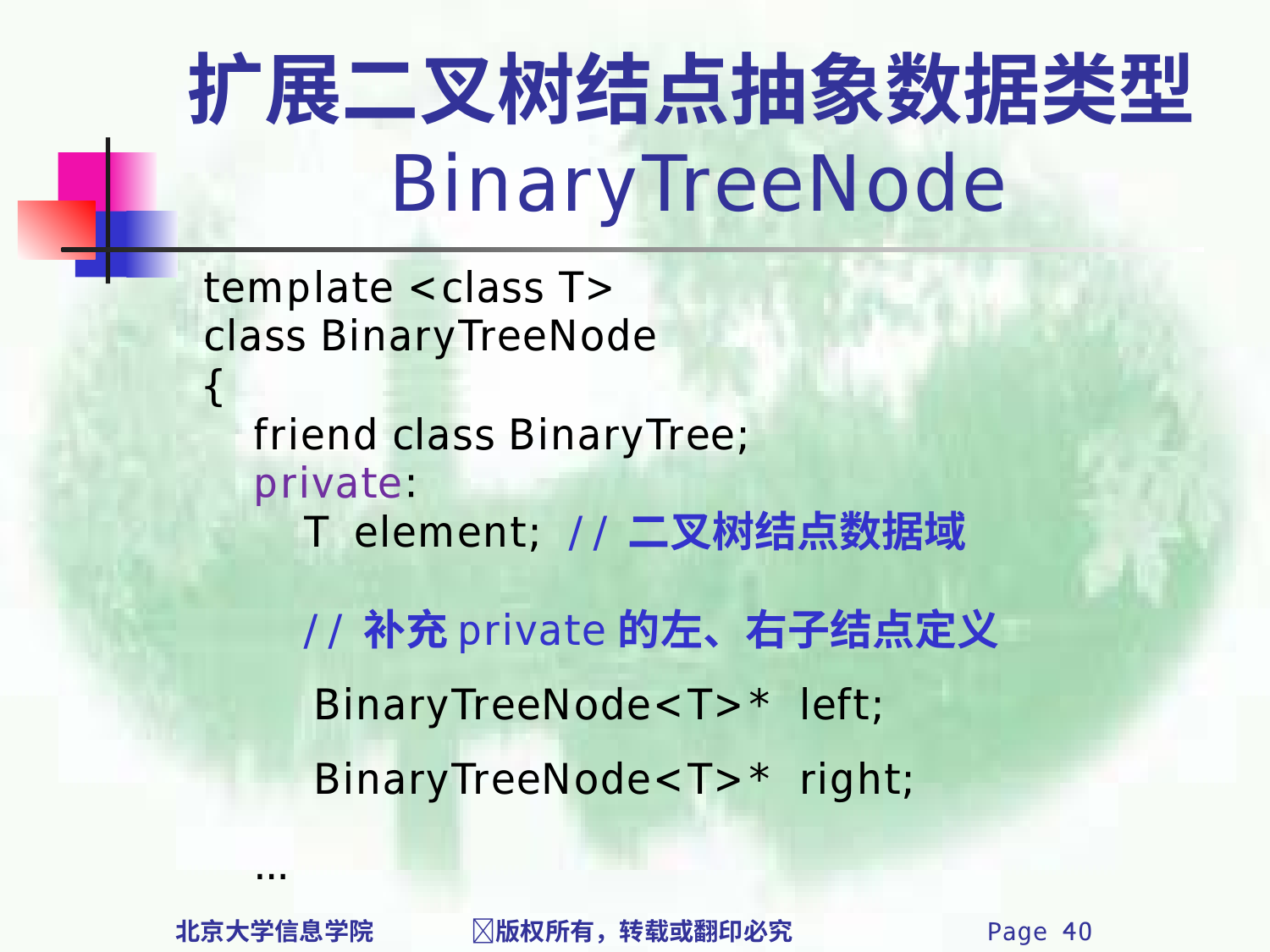

# 扩展二叉树结点抽象数据类型BinaryTreeNode
template <class T>
class BinaryTreeNode
{
    friend class BinaryTree;
    private:
        T  element;  //二叉树结点数据域

        //补充private的左、右子结点定义
	     BinaryTreeNode<T>*  left;
	     BinaryTreeNode<T>*  right;
    …

北京大学信息学院                 ©版权所有，转载或翻印必究                                 Page  40